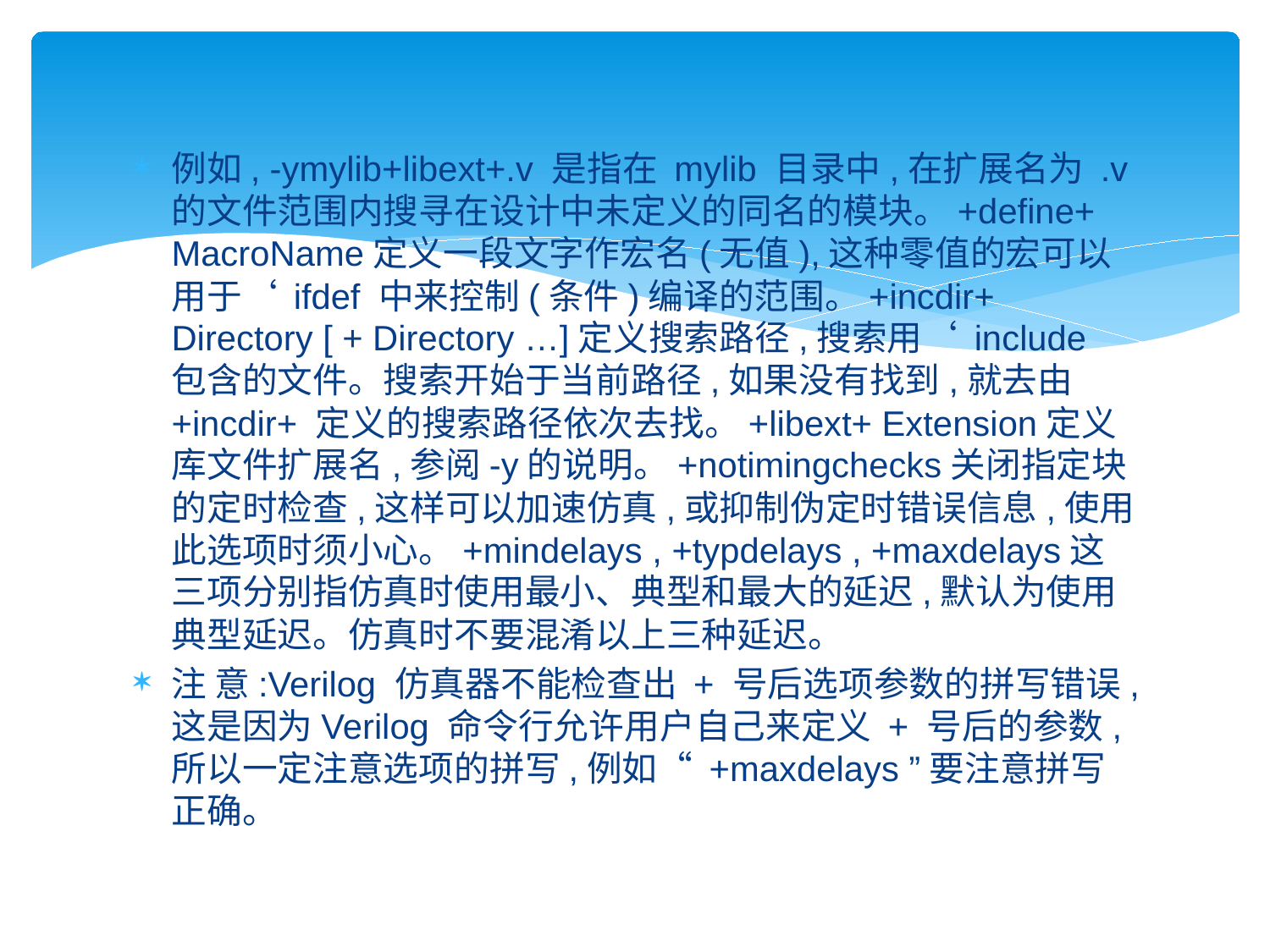

#
例如, -ymylib+libext+.v 是指在 mylib 目录中,在扩展名为 .v 的文件范围内搜寻在设计中未定义的同名的模块。+define+ MacroName定义一段文字作宏名(无值),这种零值的宏可以用于‘ ifdef 中来控制(条件)编译的范围。+incdir+ Directory [ + Directory …]定义搜索路径,搜索用‘ include 包含的文件。搜索开始于当前路径,如果没有找到,就去由 +incdir+ 定义的搜索路径依次去找。+libext+ Extension定义库文件扩展名,参阅-y的说明。+notimingchecks关闭指定块的定时检查,这样可以加速仿真,或抑制伪定时错误信息,使用此选项时须小心。+mindelays , +typdelays , +maxdelays这三项分别指仿真时使用最小、典型和最大的延迟,默认为使用典型延迟。仿真时不要混淆以上三种延迟。
注 意:Verilog 仿真器不能检查出 + 号后选项参数的拼写错误,这是因为Verilog 命令行允许用户自己来定义 + 号后的参数,所以一定注意选项的拼写,例如“ +maxdelays ”要注意拼写正确。